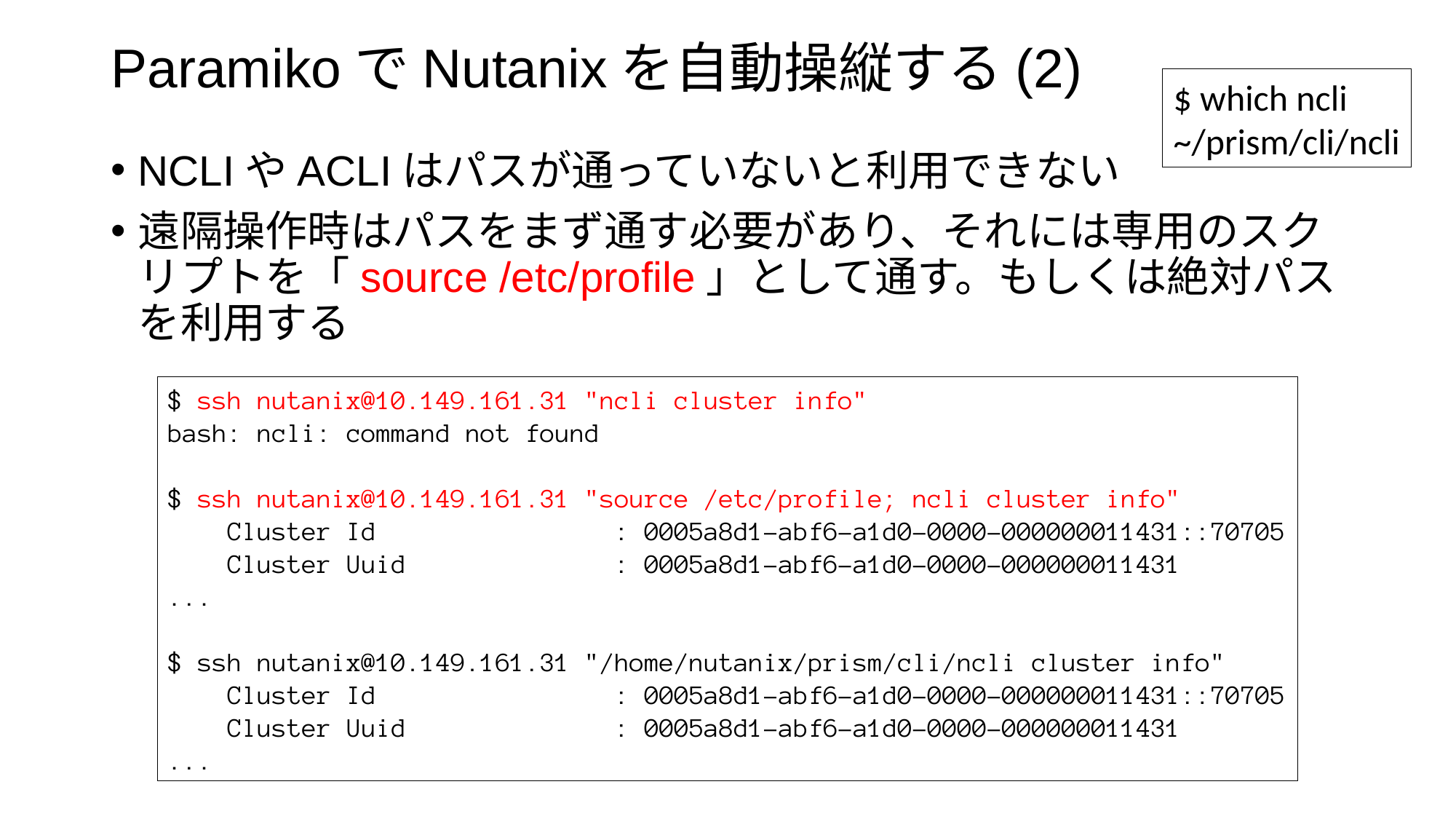

# ParamikoでNutanixを自動操縦する(2)
$ which ncli
~/prism/cli/ncli
NCLIやACLIはパスが通っていないと利用できない
遠隔操作時はパスをまず通す必要があり、それには専用のスクリプトを「source /etc/profile」として通す。もしくは絶対パスを利用する

$ ssh nutanix@10.149.161.31 "ncli cluster info"
bash: ncli: command not found

$ ssh nutanix@10.149.161.31 "source /etc/profile; ncli cluster info"
    Cluster Id                : 0005a8d1-abf6-a1d0-0000-000000011431::70705
    Cluster Uuid              : 0005a8d1-abf6-a1d0-0000-000000011431
...

$ ssh nutanix@10.149.161.31 "/home/nutanix/prism/cli/ncli cluster info"
    Cluster Id                : 0005a8d1-abf6-a1d0-0000-000000011431::70705
    Cluster Uuid              : 0005a8d1-abf6-a1d0-0000-000000011431
...